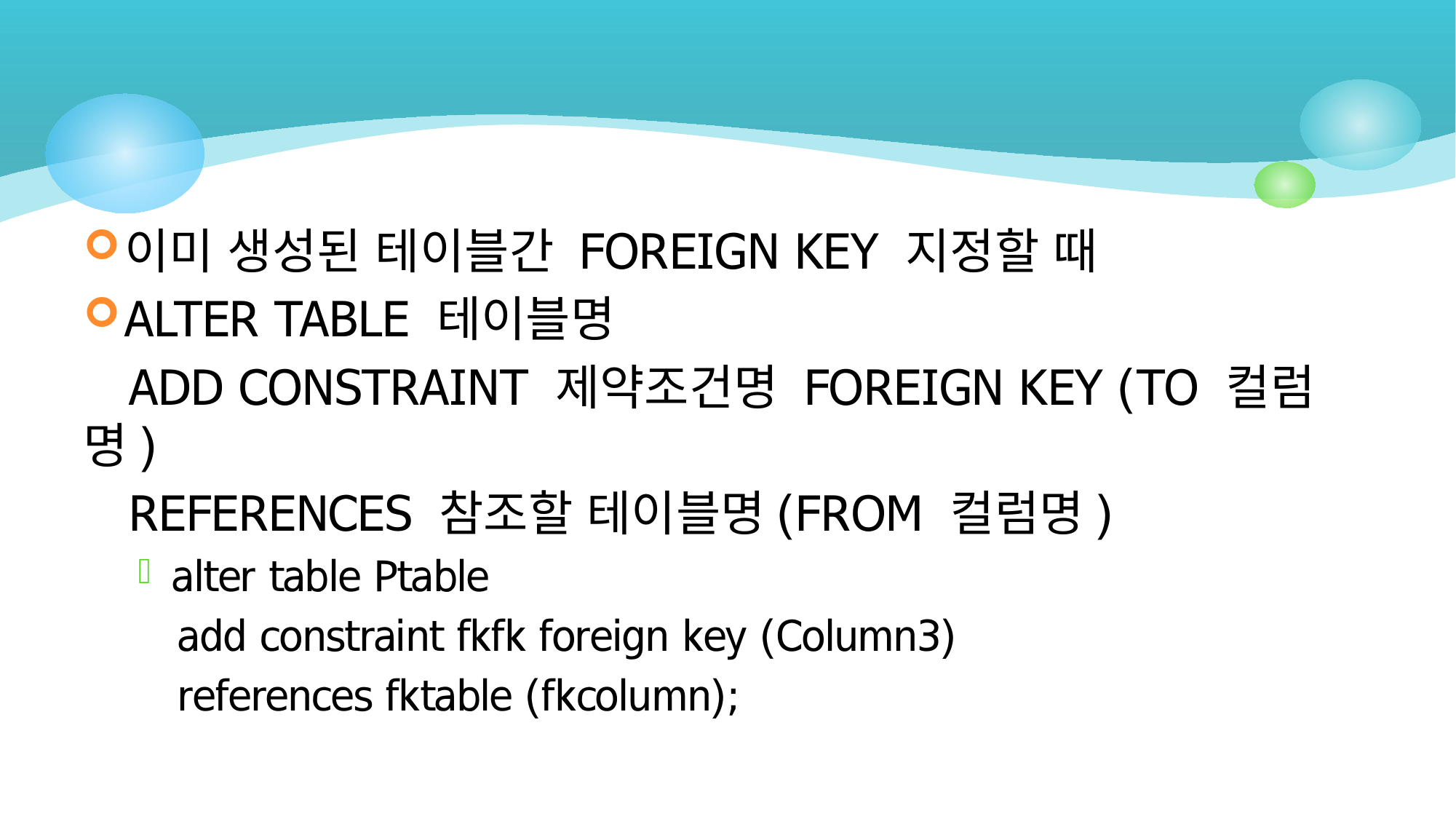

#
이미 생성된 테이블간 FOREIGN KEY 지정할 때
ALTER TABLE 테이블명
   ADD CONSTRAINT 제약조건명 FOREIGN KEY (TO 컬럼명)
   REFERENCES 참조할 테이블명(FROM 컬럼명)
alter table Ptable
   add constraint fkfk foreign key (Column3)
   references fktable (fkcolumn);